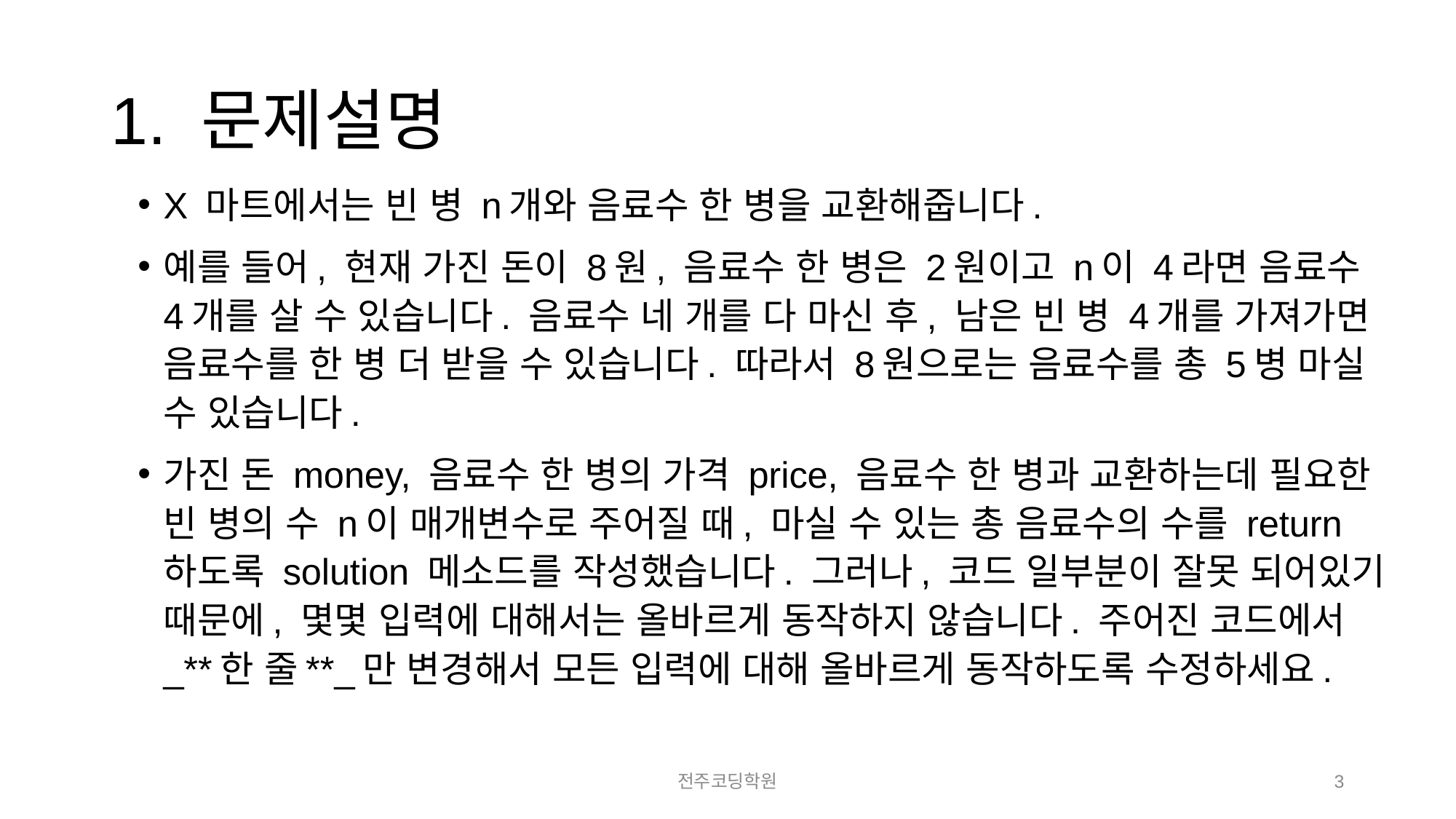

# 1. 문제설명
X 마트에서는 빈 병 n개와 음료수 한 병을 교환해줍니다.
예를 들어, 현재 가진 돈이 8원, 음료수 한 병은 2원이고 n이 4라면 음료수 4개를 살 수 있습니다. 음료수 네 개를 다 마신 후, 남은 빈 병 4개를 가져가면 음료수를 한 병 더 받을 수 있습니다. 따라서 8원으로는 음료수를 총 5병 마실 수 있습니다.
가진 돈 money, 음료수 한 병의 가격 price, 음료수 한 병과 교환하는데 필요한 빈 병의 수 n이 매개변수로 주어질 때, 마실 수 있는 총 음료수의 수를 return 하도록 solution 메소드를 작성했습니다. 그러나, 코드 일부분이 잘못 되어있기 때문에, 몇몇 입력에 대해서는 올바르게 동작하지 않습니다. 주어진 코드에서 _**한 줄**_만 변경해서 모든 입력에 대해 올바르게 동작하도록 수정하세요.
전주코딩학원
3